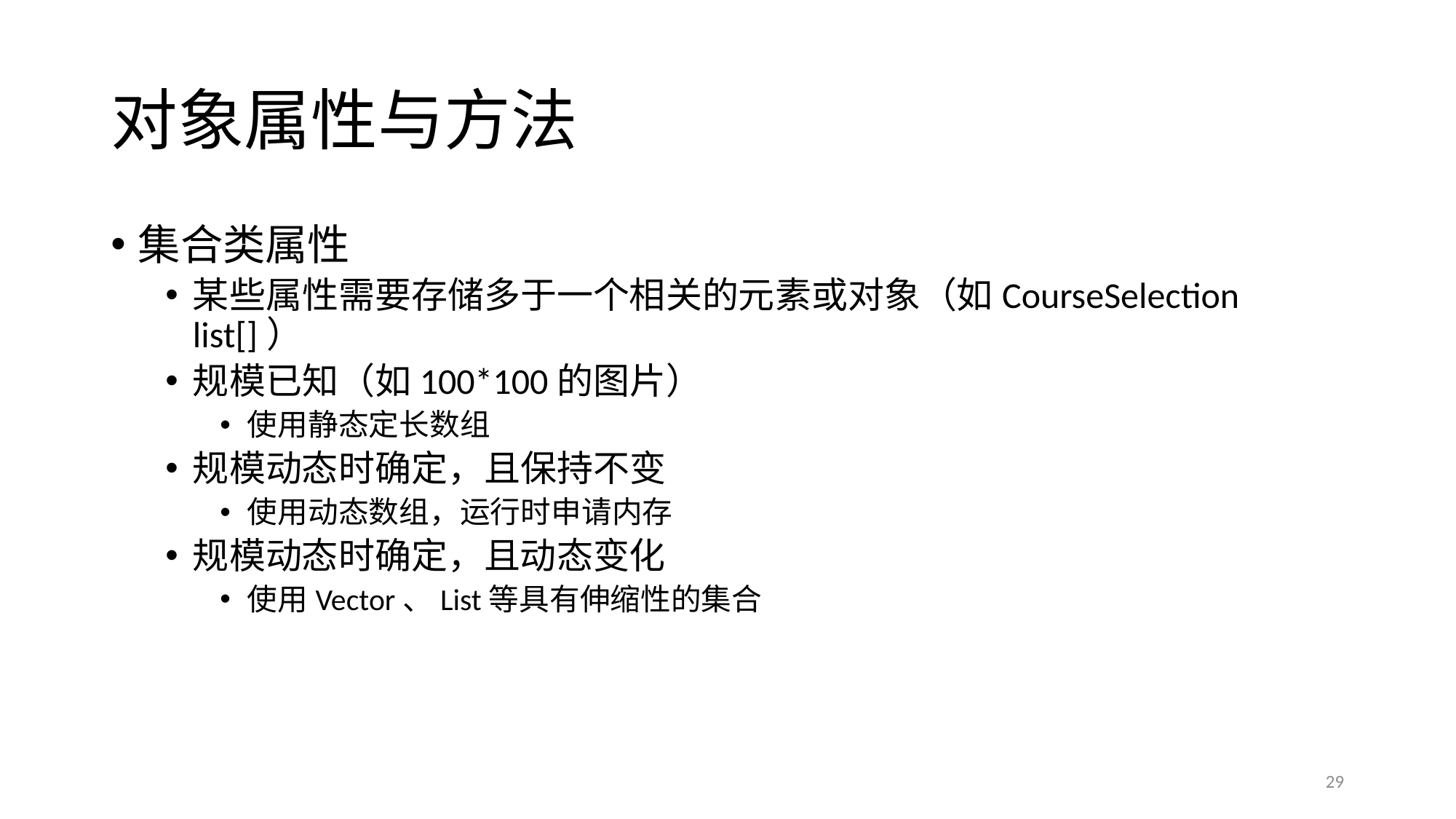

# 对象属性与方法
集合类属性
某些属性需要存储多于一个相关的元素或对象（如CourseSelection list[]）
规模已知（如100*100的图片）
使用静态定长数组
规模动态时确定，且保持不变
使用动态数组，运行时申请内存
规模动态时确定，且动态变化
使用Vector、List等具有伸缩性的集合
29